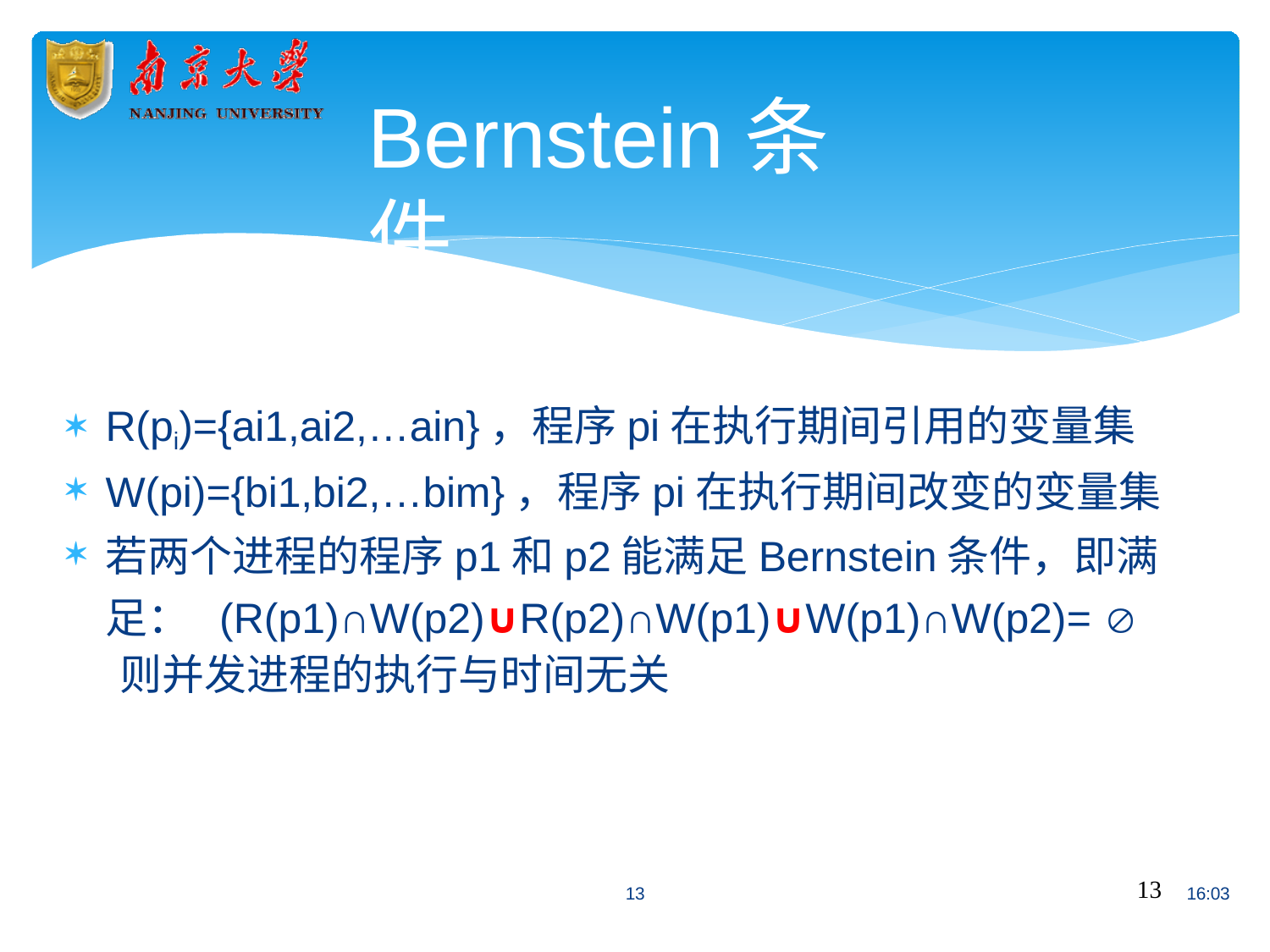

# Bernstein条件

R(pi)={ai1,ai2,…ain}，程序pi在执行期间引用的变量集
W(pi)={bi1,bi2,…bim}，程序pi在执行期间改变的变量集
若两个进程的程序p1和p2能满足Bernstein条件，即满足：  (R(p1)∩W(p2)∪R(p2)∩W(p1)∪W(p1)∩W(p2)= ∅
则并发进程的执行与时间无关
13
13
16:03